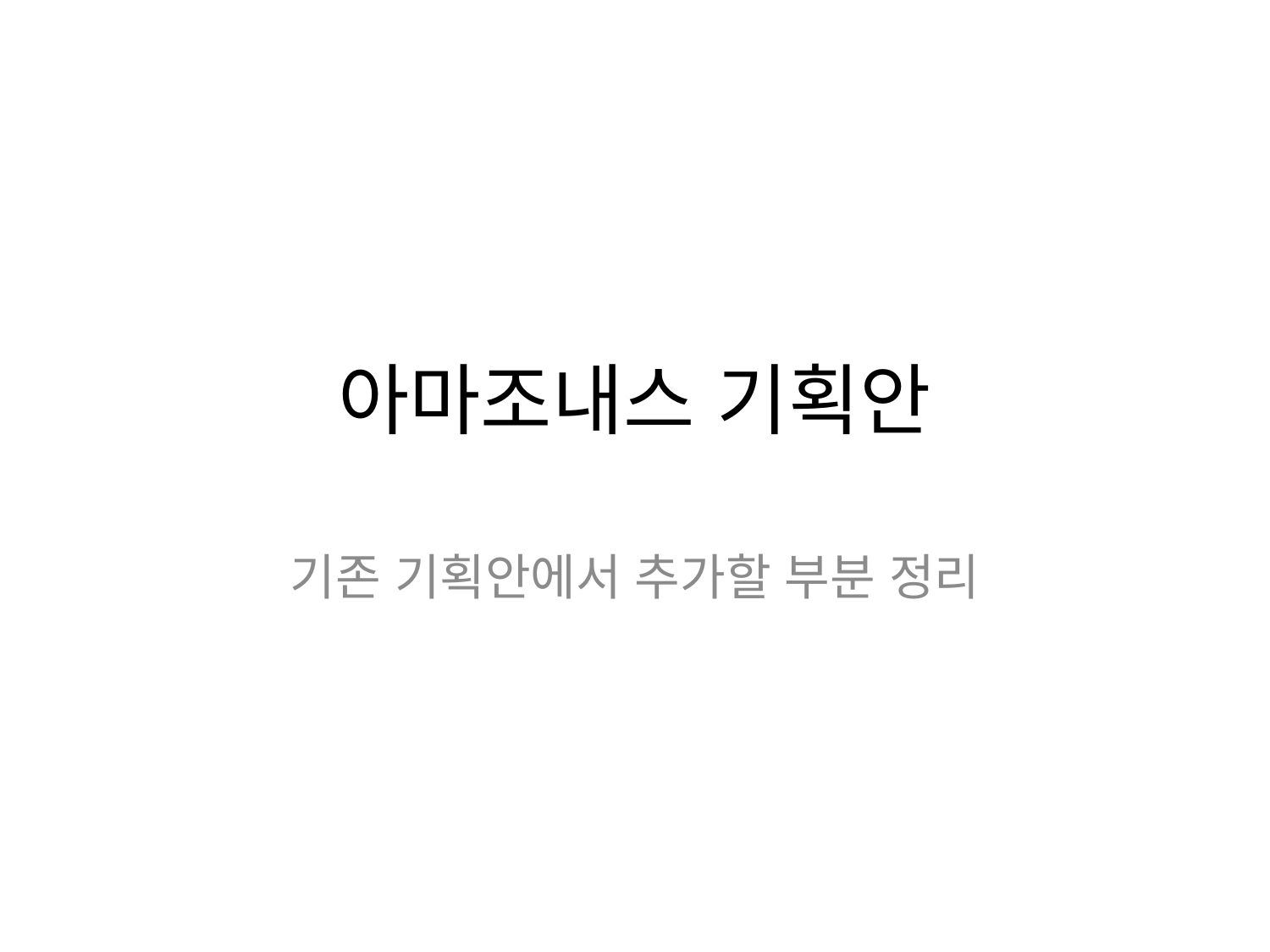

# 아마조내스 기획안
기존 기획안에서 추가할 부분 정리